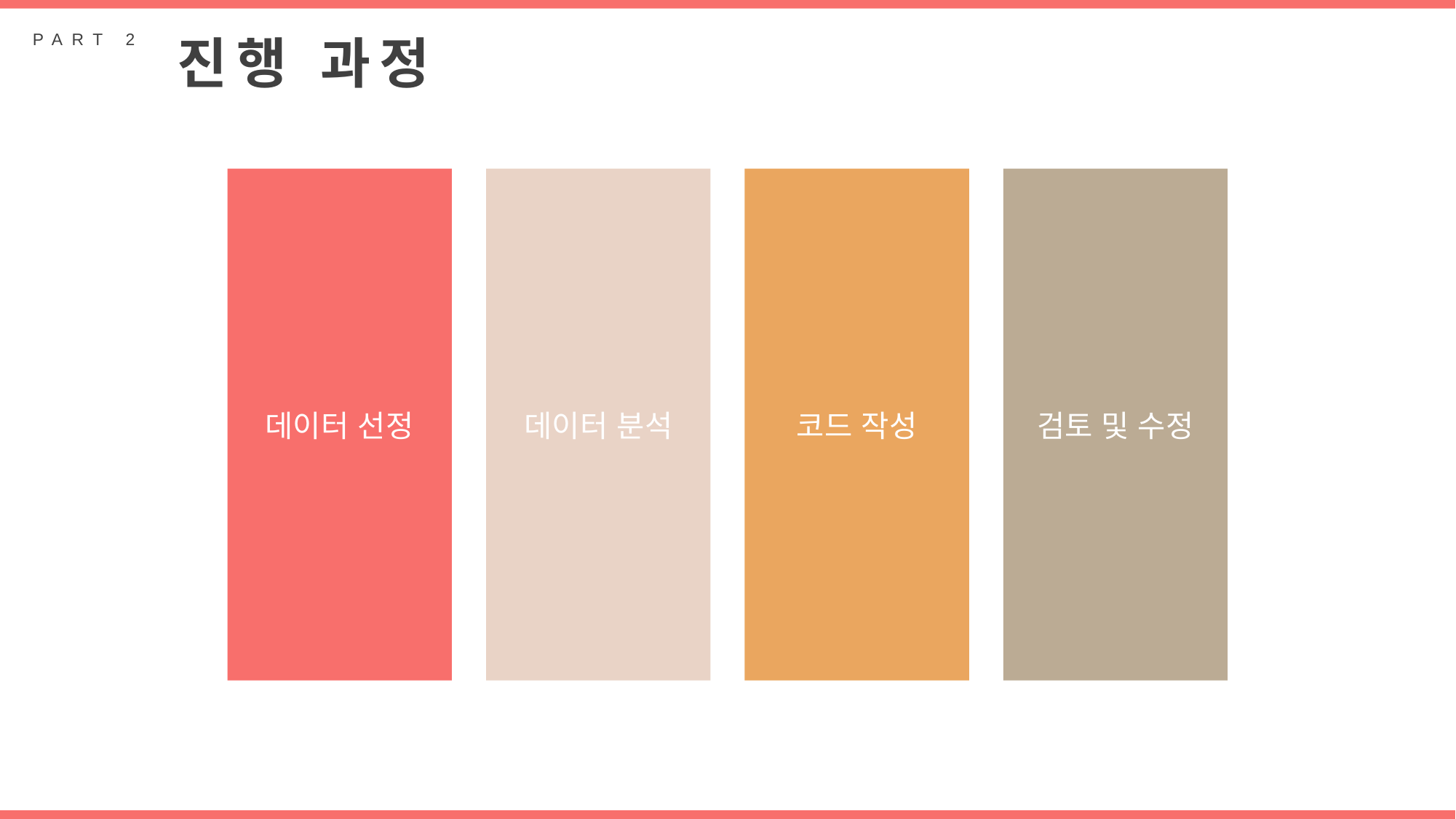

PART 2
진행 과정
데이터 선정
데이터 분석
코드 작성
검토 및 수정